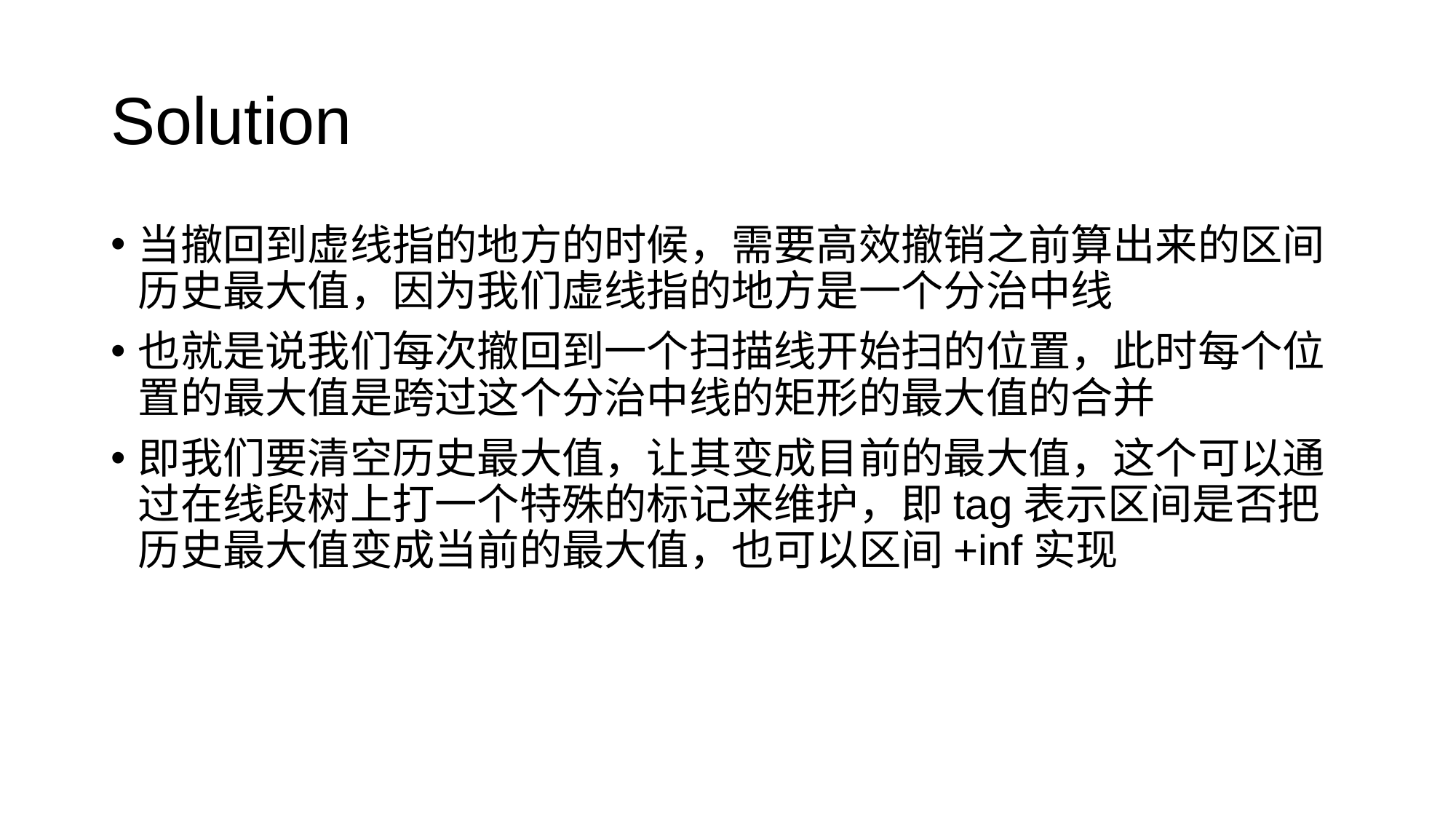

# Solution
当撤回到虚线指的地方的时候，需要高效撤销之前算出来的区间历史最大值，因为我们虚线指的地方是一个分治中线
也就是说我们每次撤回到一个扫描线开始扫的位置，此时每个位置的最大值是跨过这个分治中线的矩形的最大值的合并
即我们要清空历史最大值，让其变成目前的最大值，这个可以通过在线段树上打一个特殊的标记来维护，即tag表示区间是否把历史最大值变成当前的最大值，也可以区间+inf实现